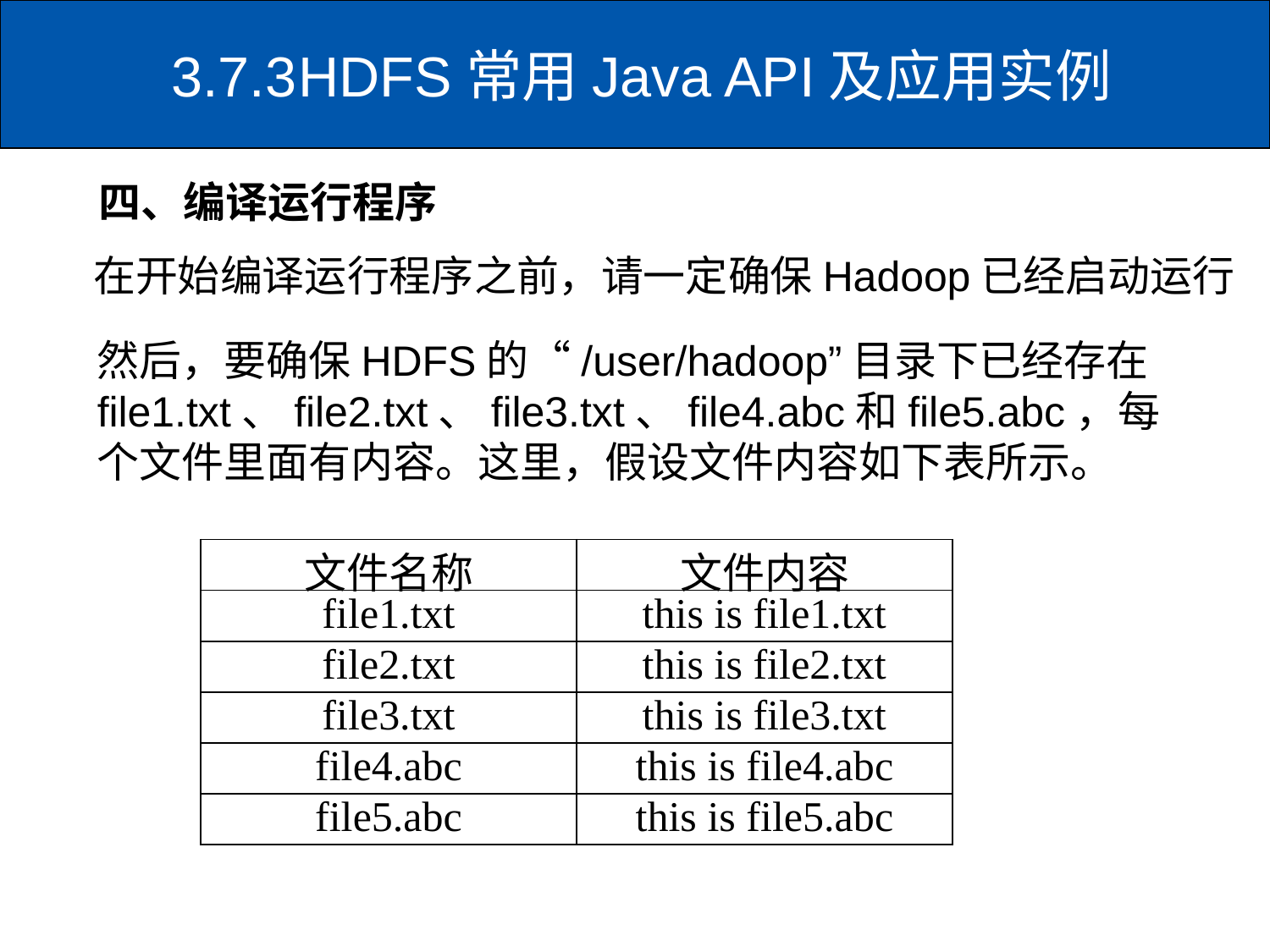

# 3.7.3	HDFS常用Java API及应用实例
四、编译运行程序
在开始编译运行程序之前，请一定确保Hadoop已经启动运行
然后，要确保HDFS的“/user/hadoop”目录下已经存在file1.txt、file2.txt、file3.txt、file4.abc和file5.abc，每个文件里面有内容。这里，假设文件内容如下表所示。
| 文件名称 | 文件内容 |
| --- | --- |
| file1.txt | this is file1.txt |
| file2.txt | this is file2.txt |
| file3.txt | this is file3.txt |
| file4.abc | this is file4.abc |
| file5.abc | this is file5.abc |